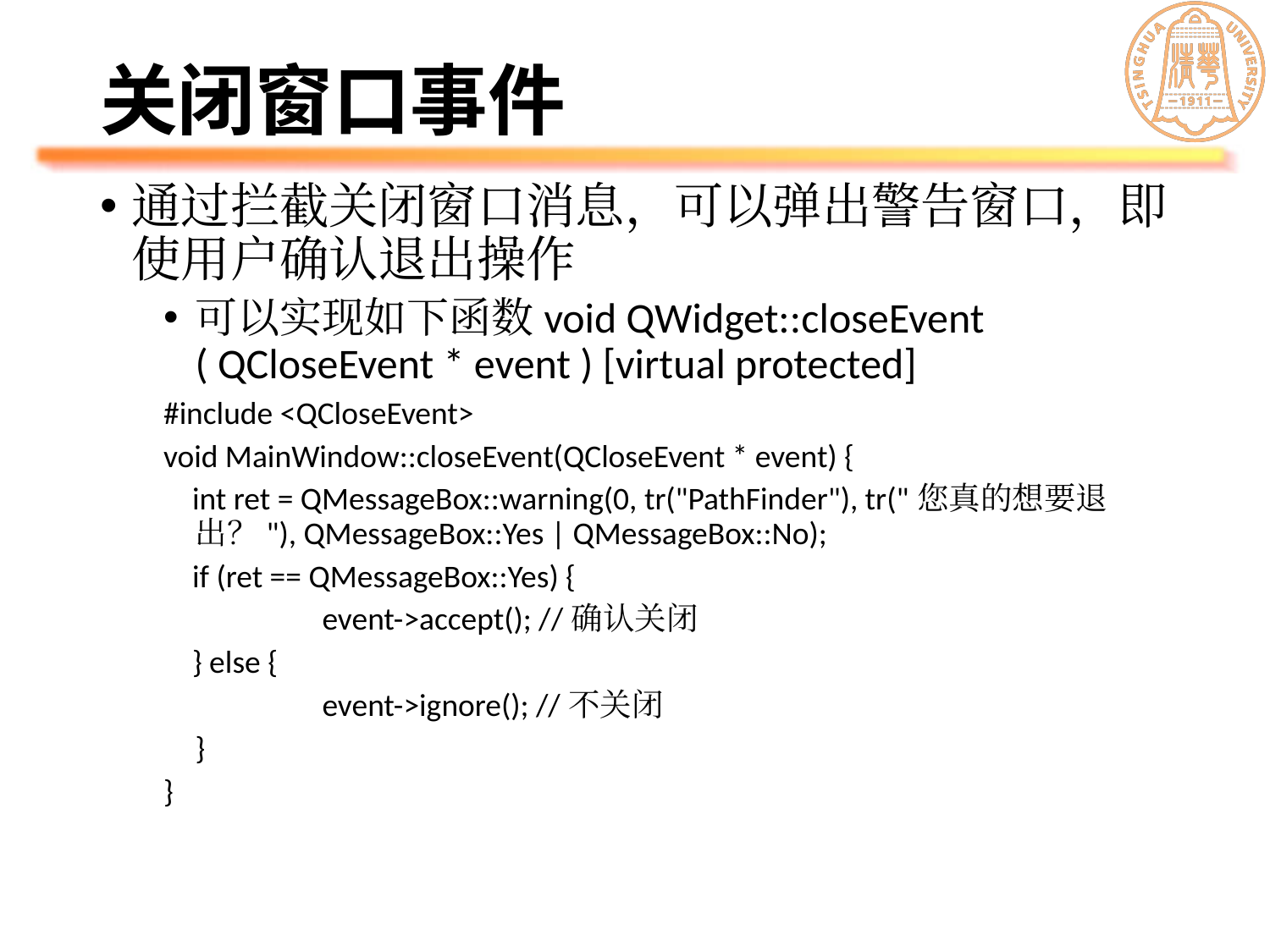

# 关闭窗口事件
通过拦截关闭窗口消息，可以弹出警告窗口，即使用户确认退出操作
可以实现如下函数void QWidget::closeEvent ( QCloseEvent * event ) [virtual protected]
#include <QCloseEvent>
void MainWindow::closeEvent(QCloseEvent * event) {
    int ret = QMessageBox::warning(0, tr("PathFinder"), tr("您真的想要退出？"), QMessageBox::Yes | QMessageBox::No);
    if (ret == QMessageBox::Yes) {
		event->accept(); //确认关闭
    } else {
		event->ignore(); //不关闭
	}
}